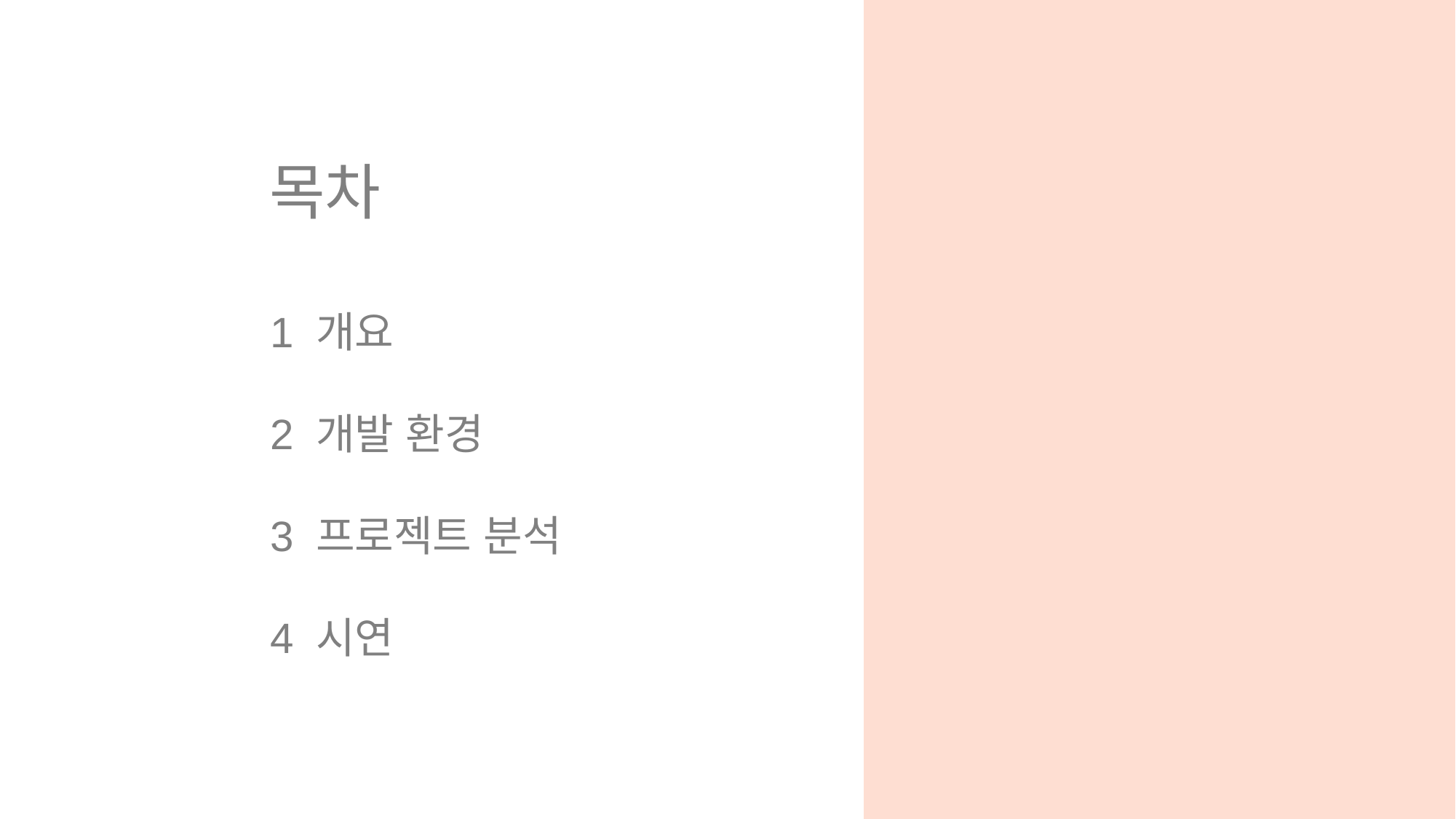

목차
1 개요

2 개발 환경

3 프로젝트 분석

4 시연